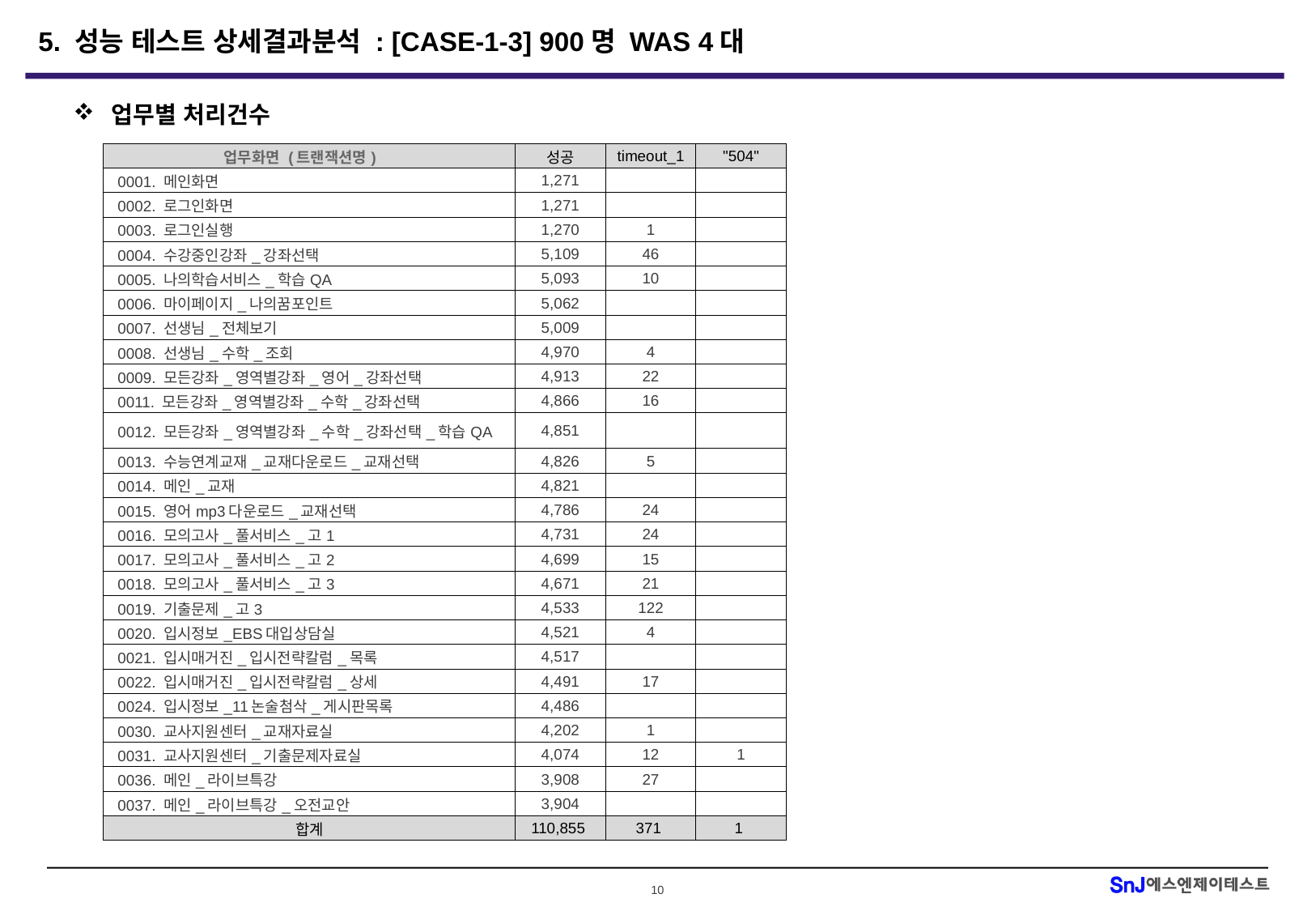

5. 성능 테스트 상세결과분석 : [CASE-1-3] 900명 WAS 4대
업무별 처리건수
| 업무화면 (트랜잭션명) | 성공 | timeout\_1 | "504" |
| --- | --- | --- | --- |
| 0001. 메인화면 | 1,271 |  |  |
| 0002. 로그인화면 | 1,271 |  |  |
| 0003. 로그인실행 | 1,270 | 1 |  |
| 0004. 수강중인강좌\_강좌선택 | 5,109 | 46 |  |
| 0005. 나의학습서비스\_학습QA | 5,093 | 10 |  |
| 0006. 마이페이지\_나의꿈포인트 | 5,062 |  |  |
| 0007. 선생님\_전체보기 | 5,009 |  |  |
| 0008. 선생님\_수학\_조회 | 4,970 | 4 |  |
| 0009. 모든강좌\_영역별강좌\_영어\_강좌선택 | 4,913 | 22 |  |
| 0011. 모든강좌\_영역별강좌\_수학\_강좌선택 | 4,866 | 16 |  |
| 0012. 모든강좌\_영역별강좌\_수학\_강좌선택\_학습QA | 4,851 |  |  |
| 0013. 수능연계교재\_교재다운로드\_교재선택 | 4,826 | 5 |  |
| 0014. 메인\_교재 | 4,821 |  |  |
| 0015. 영어mp3다운로드\_교재선택 | 4,786 | 24 |  |
| 0016. 모의고사\_풀서비스\_고1 | 4,731 | 24 |  |
| 0017. 모의고사\_풀서비스\_고2 | 4,699 | 15 |  |
| 0018. 모의고사\_풀서비스\_고3 | 4,671 | 21 |  |
| 0019. 기출문제\_고3 | 4,533 | 122 |  |
| 0020. 입시정보\_EBS대입상담실 | 4,521 | 4 |  |
| 0021. 입시매거진\_입시전략칼럼\_목록 | 4,517 |  |  |
| 0022. 입시매거진\_입시전략칼럼\_상세 | 4,491 | 17 |  |
| 0024. 입시정보\_11논술첨삭\_게시판목록 | 4,486 |  |  |
| 0030. 교사지원센터\_교재자료실 | 4,202 | 1 |  |
| 0031. 교사지원센터\_기출문제자료실 | 4,074 | 12 | 1 |
| 0036. 메인\_라이브특강 | 3,908 | 27 |  |
| 0037. 메인\_라이브특강\_오전교안 | 3,904 |  |  |
| 합계 | 110,855 | 371 | 1 |